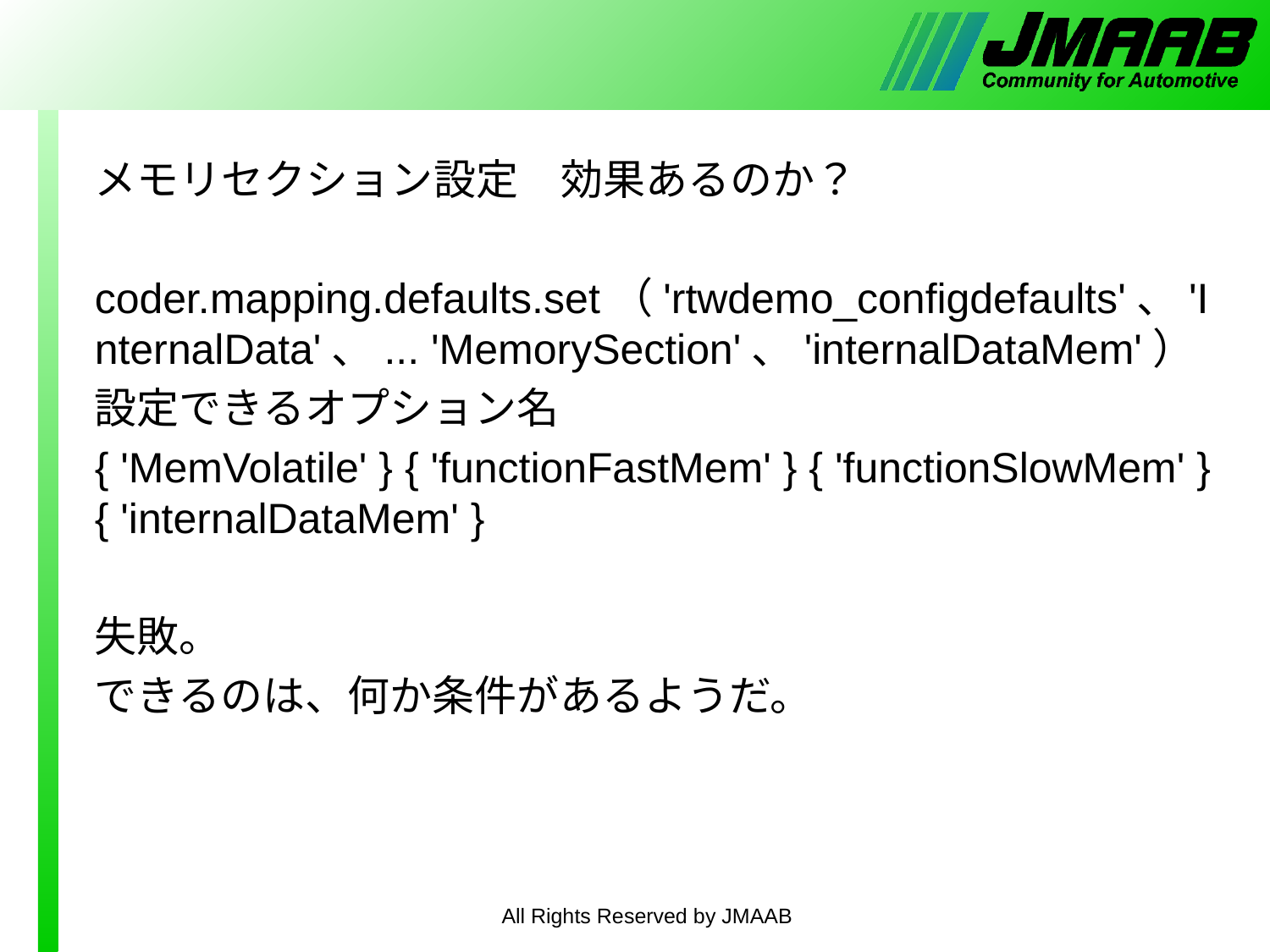

#
メモリセクション設定　効果あるのか？

coder.mapping.defaults.set（'rtwdemo_configdefaults'、'InternalData'、... 'MemorySection'、'internalDataMem'）
設定できるオプション名
{ 'MemVolatile' } { 'functionFastMem' } { 'functionSlowMem' } { 'internalDataMem' }

失敗。
できるのは、何か条件があるようだ。